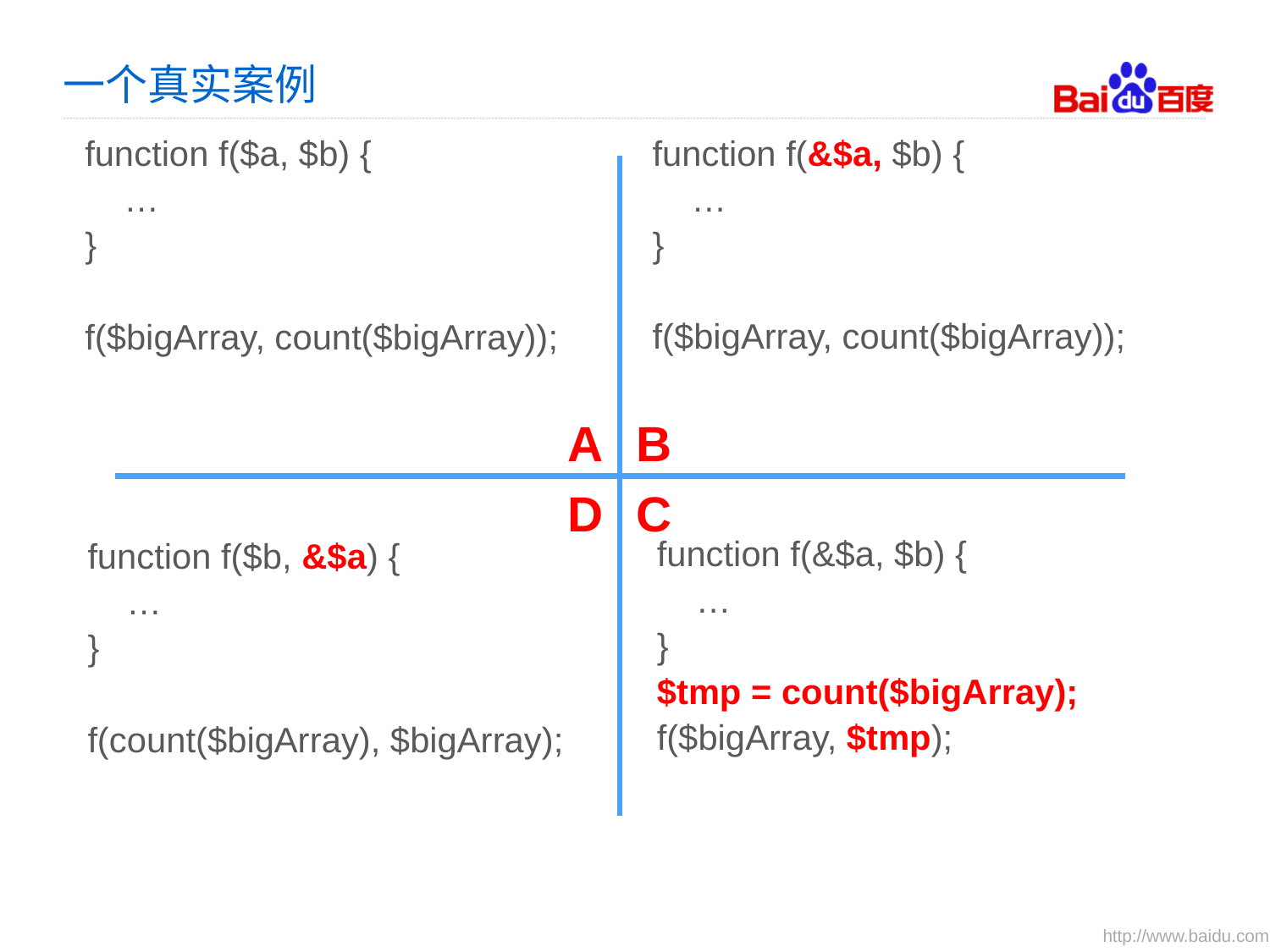

# 一个真实案例
function f($a, $b) {
    …
}

f($bigArray, count($bigArray));

function f(&$a, $b) {
    …
}

f($bigArray, count($bigArray));

A
B
D
C
function f(&$a, $b) {
    …
}
$tmp = count($bigArray);
f($bigArray, $tmp);

function f($b, &$a) {
    …
}

f(count($bigArray), $bigArray);